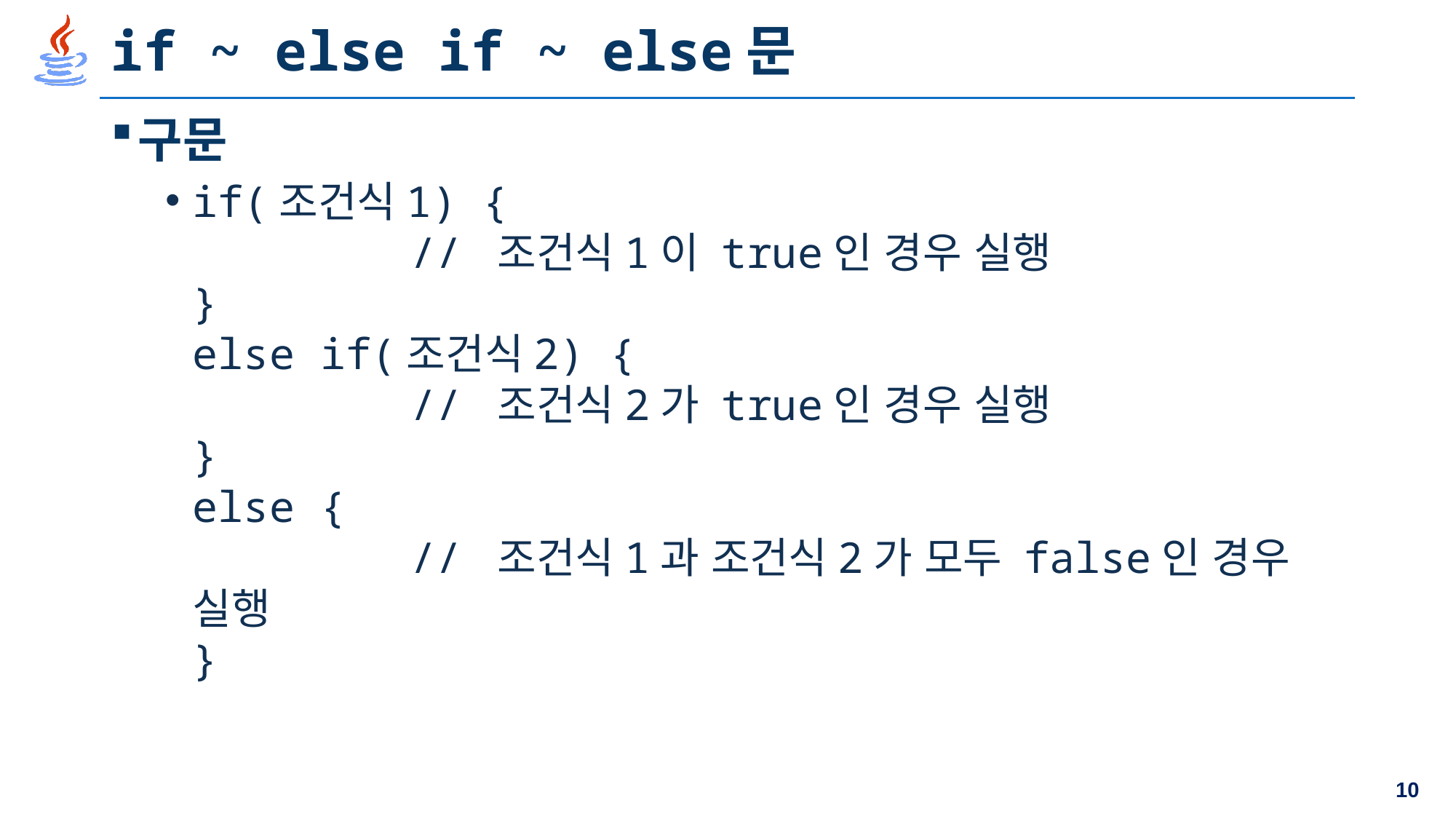

# if ~ else if ~ else문
구문
if(조건식1) {
		// 조건식1이 true인 경우 실행
}
else if(조건식2) {
		// 조건식2가 true인 경우 실행
}
else {
		// 조건식1과 조건식2가 모두 false인 경우 실행
}
10